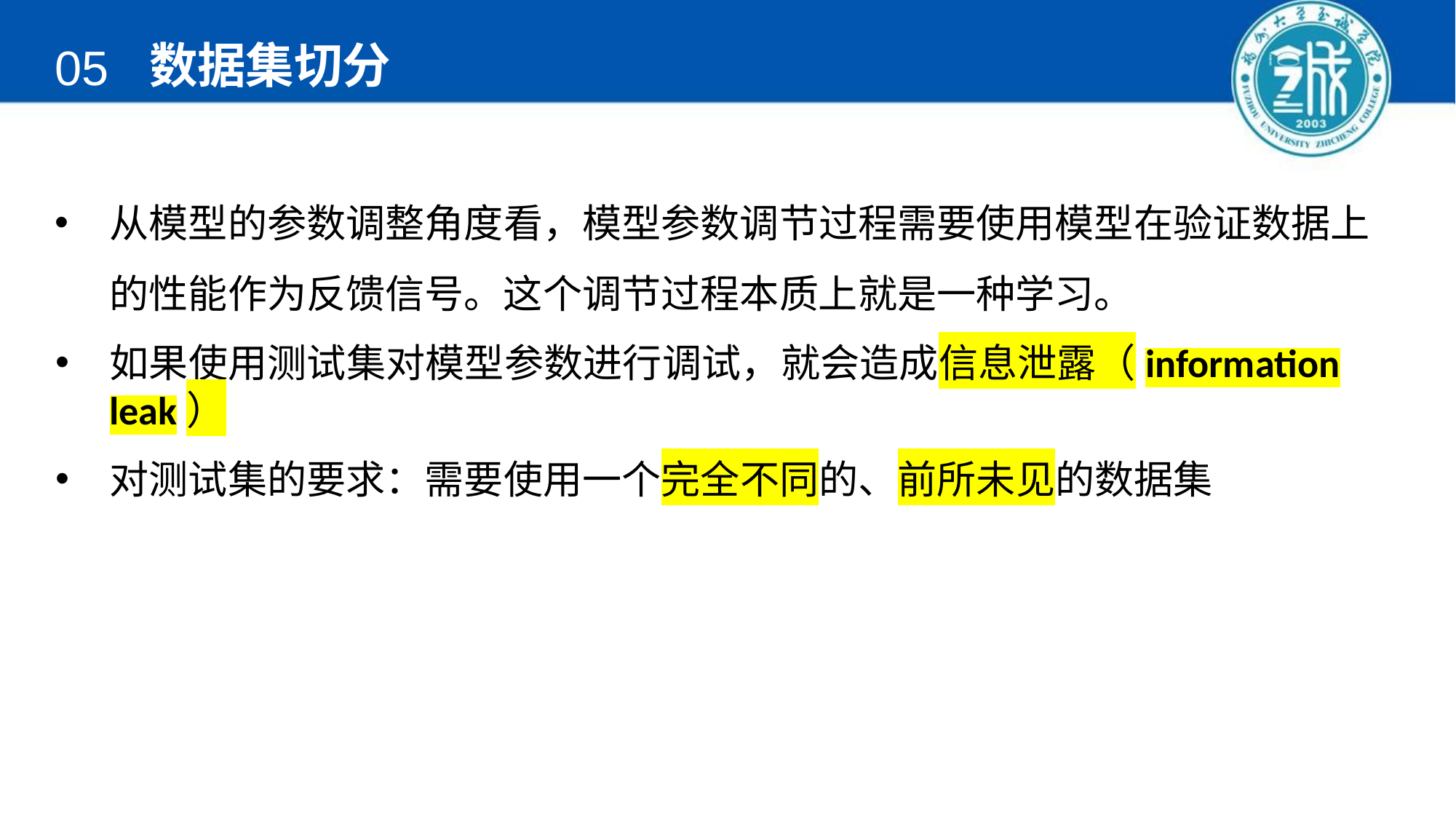

# 数据集切分
05
从模型的参数调整角度看，模型参数调节过程需要使用模型在验证数据上的性能作为反馈信号。这个调节过程本质上就是一种学习。
如果使用测试集对模型参数进行调试，就会造成信息泄露（information leak）
对测试集的要求：需要使用一个完全不同的、前所未见的数据集